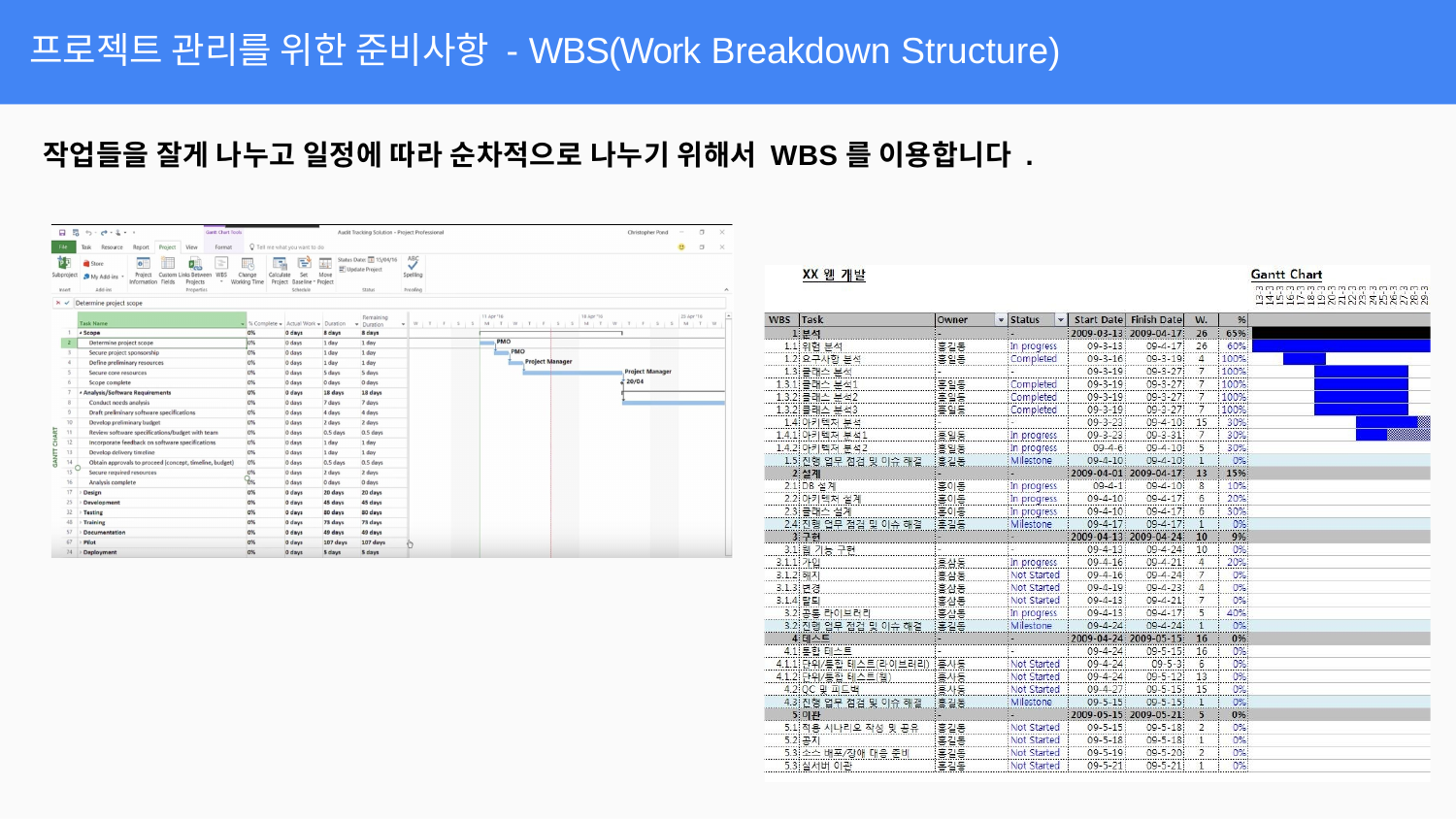

프로젝트 관리를 위한 준비사항 - WBS(Work Breakdown Structure)
작업들을 잘게 나누고 일정에 따라 순차적으로 나누기 위해서 WBS를 이용합니다 .